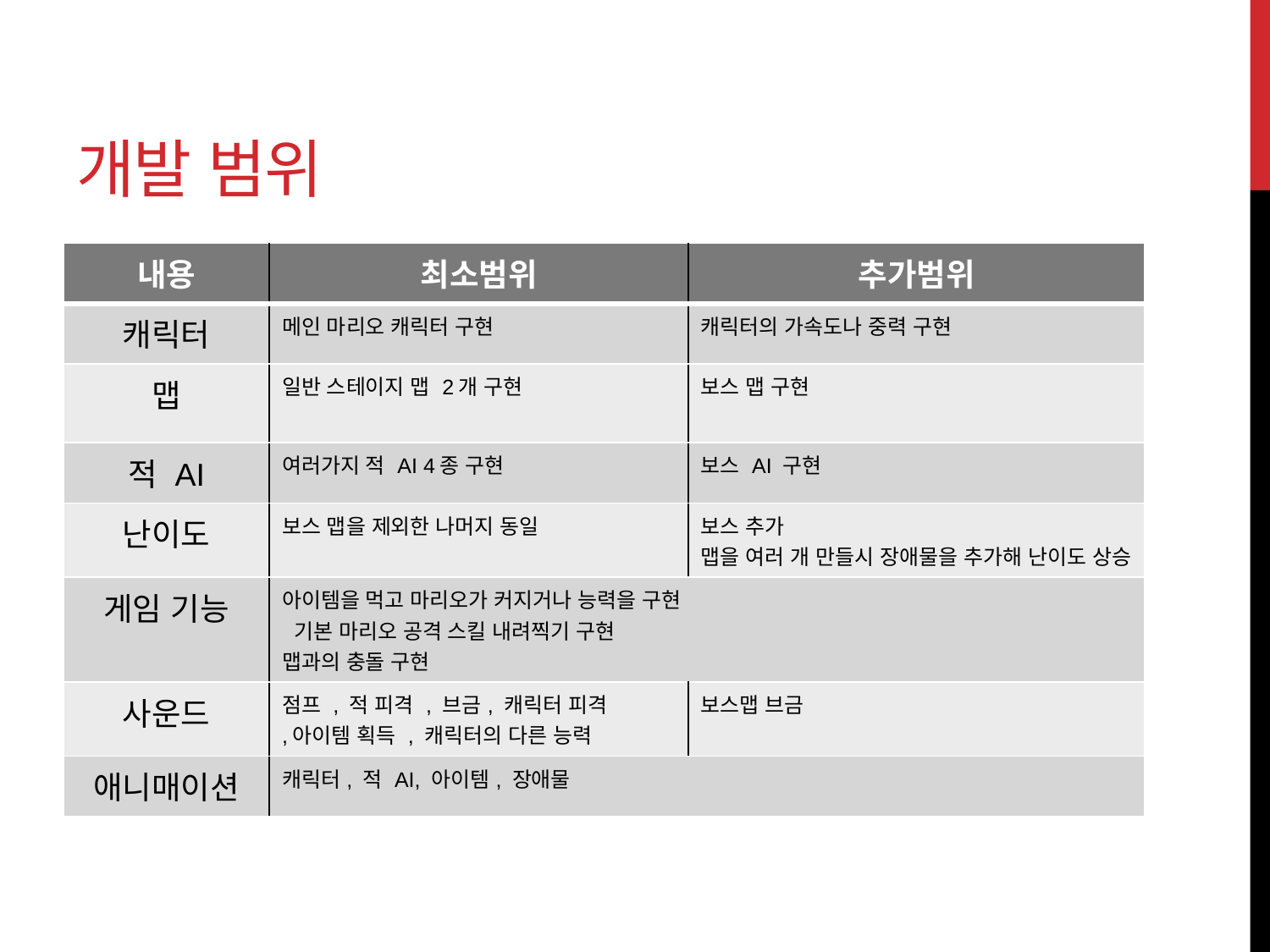

# 개발 범위
| 내용 | 최소범위 | 추가범위 |
| --- | --- | --- |
| 캐릭터 | 메인 마리오 캐릭터 구현 | 캐릭터의 가속도나 중력 구현 |
| 맵 | 일반 스테이지 맵 2개 구현 | 보스 맵 구현 |
| 적 AI | 여러가지 적 AI 4종 구현 | 보스 AI 구현 |
| 난이도 | 보스 맵을 제외한 나머지 동일 | 보스 추가 맵을 여러 개 만들시 장애물을 추가해 난이도 상승 |
| 게임 기능 | 아이템을 먹고 마리오가 커지거나 능력을 구현 기본 마리오 공격 스킬 내려찍기 구현 맵과의 충돌 구현 |  |
| 사운드 | 점프 , 적 피격 , 브금, 캐릭터 피격 ,아이템 획득 , 캐릭터의 다른 능력 | 보스맵 브금 |
| 애니매이션 | 캐릭터, 적 AI, 아이템, 장애물 |  |